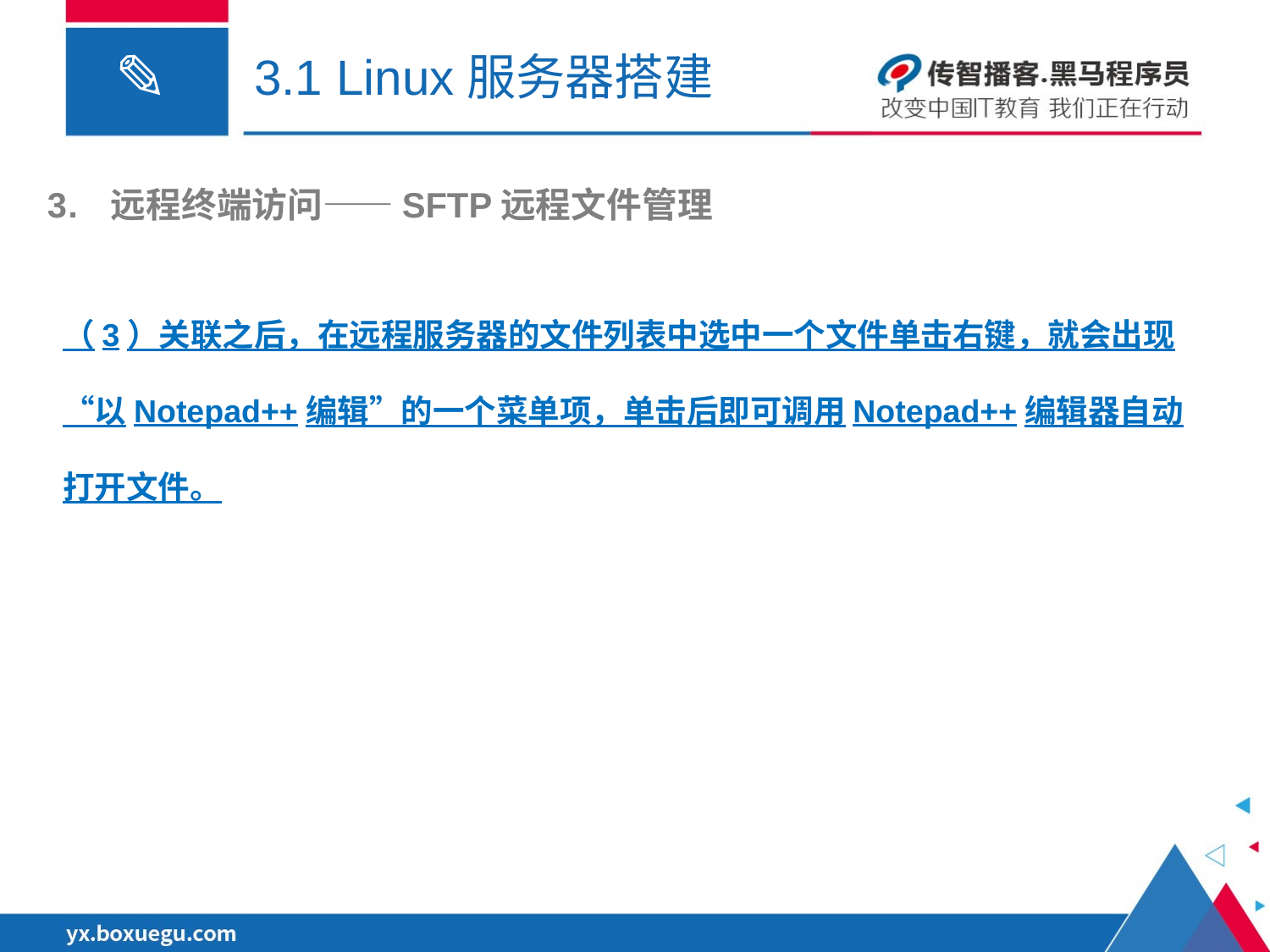

# 3.1 Linux服务器搭建
远程终端访问——SFTP远程文件管理
（3）关联之后，在远程服务器的文件列表中选中一个文件单击右键，就会出现“以Notepad++编辑”的一个菜单项，单击后即可调用Notepad++编辑器自动打开文件。